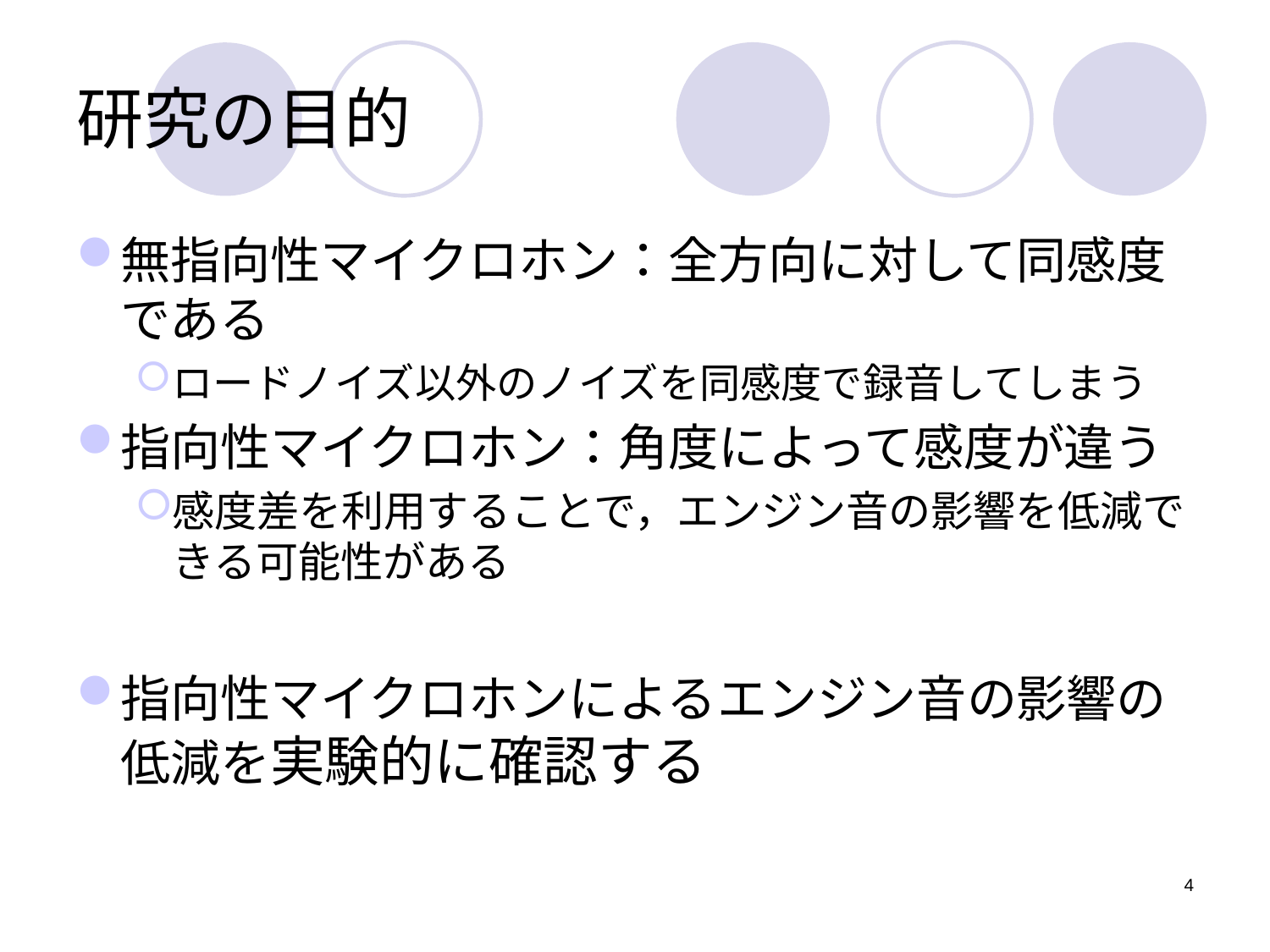

# 研究の目的
無指向性マイクロホン：全方向に対して同感度である
ロードノイズ以外のノイズを同感度で録音してしまう
指向性マイクロホン：角度によって感度が違う
感度差を利用することで，エンジン音の影響を低減できる可能性がある

指向性マイクロホンによるエンジン音の影響の低減を実験的に確認する

4